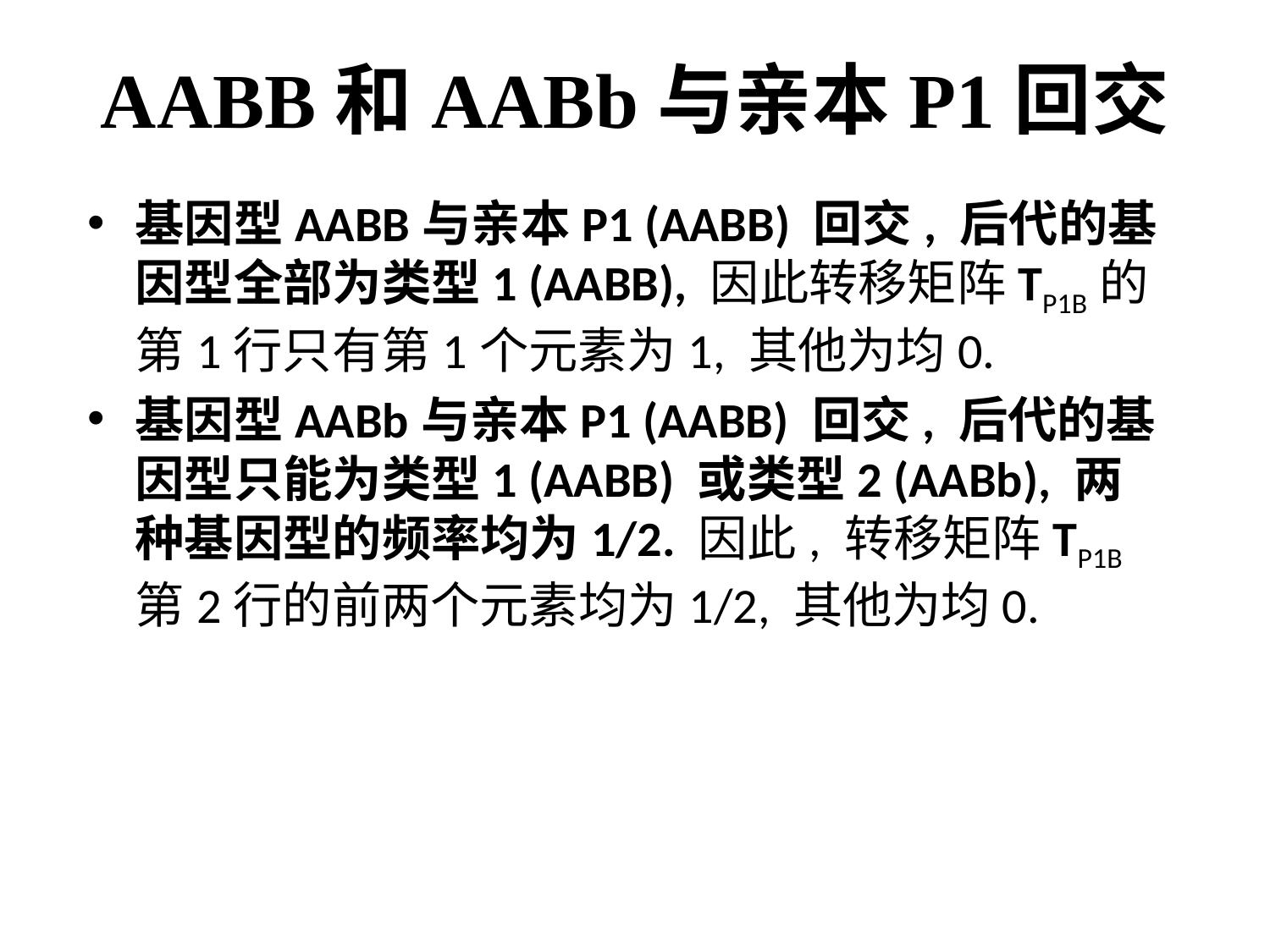

# AABB和AABb与亲本P1回交
基因型AABB与亲本P1 (AABB) 回交, 后代的基因型全部为类型1 (AABB), 因此转移矩阵TP1B的第1行只有第1个元素为1, 其他为均0.
基因型AABb与亲本P1 (AABB) 回交, 后代的基因型只能为类型1 (AABB) 或类型2 (AABb), 两种基因型的频率均为1/2. 因此, 转移矩阵TP1B第2行的前两个元素均为1/2, 其他为均0.